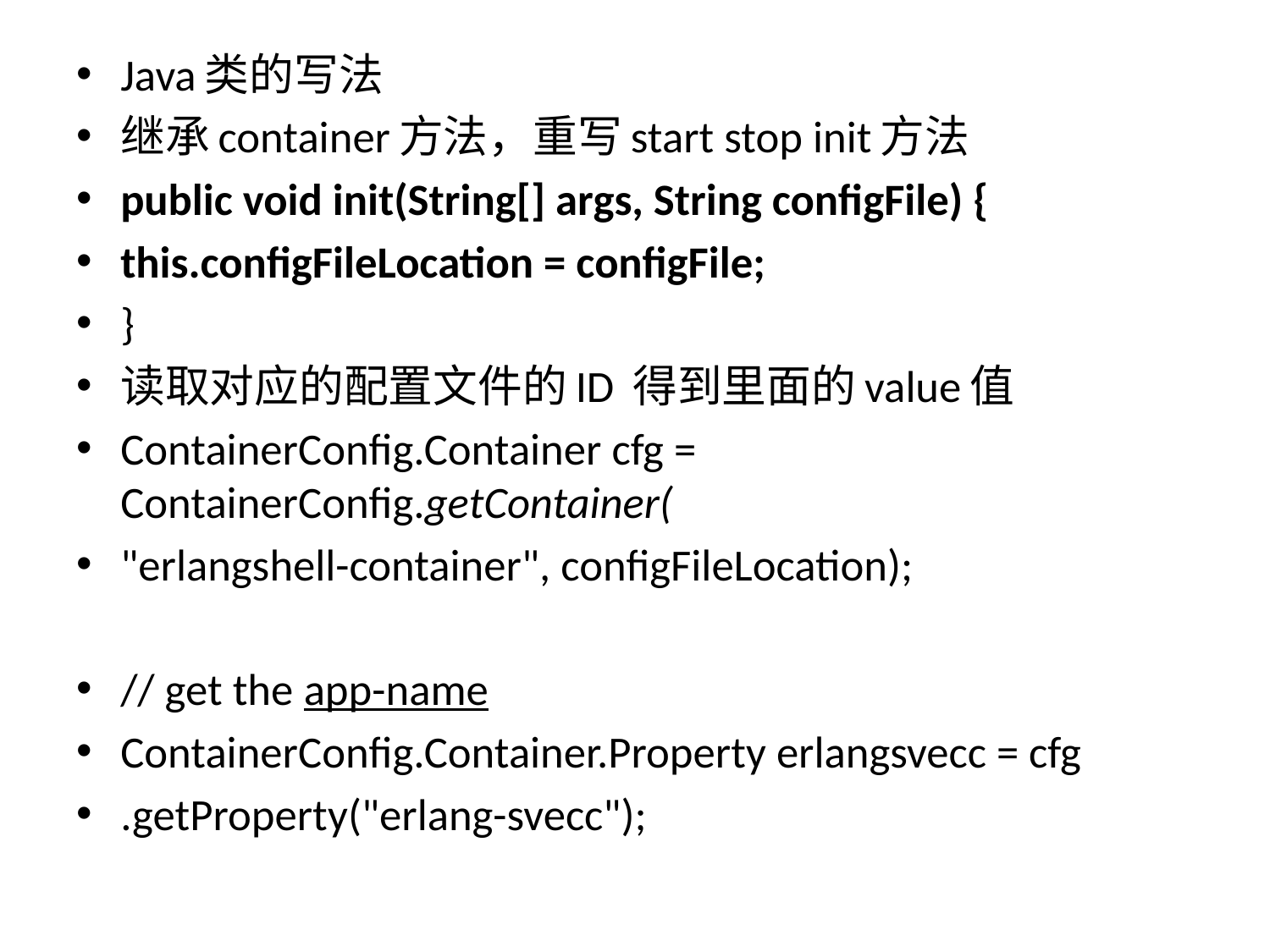

Java类的写法
继承container方法，重写start stop init方法
public void init(String[] args, String configFile) {
this.configFileLocation = configFile;
}
读取对应的配置文件的ID 得到里面的value值
ContainerConfig.Container cfg = ContainerConfig.getContainer(
"erlangshell-container", configFileLocation);

// get the app-name
ContainerConfig.Container.Property erlangsvecc = cfg
.getProperty("erlang-svecc");